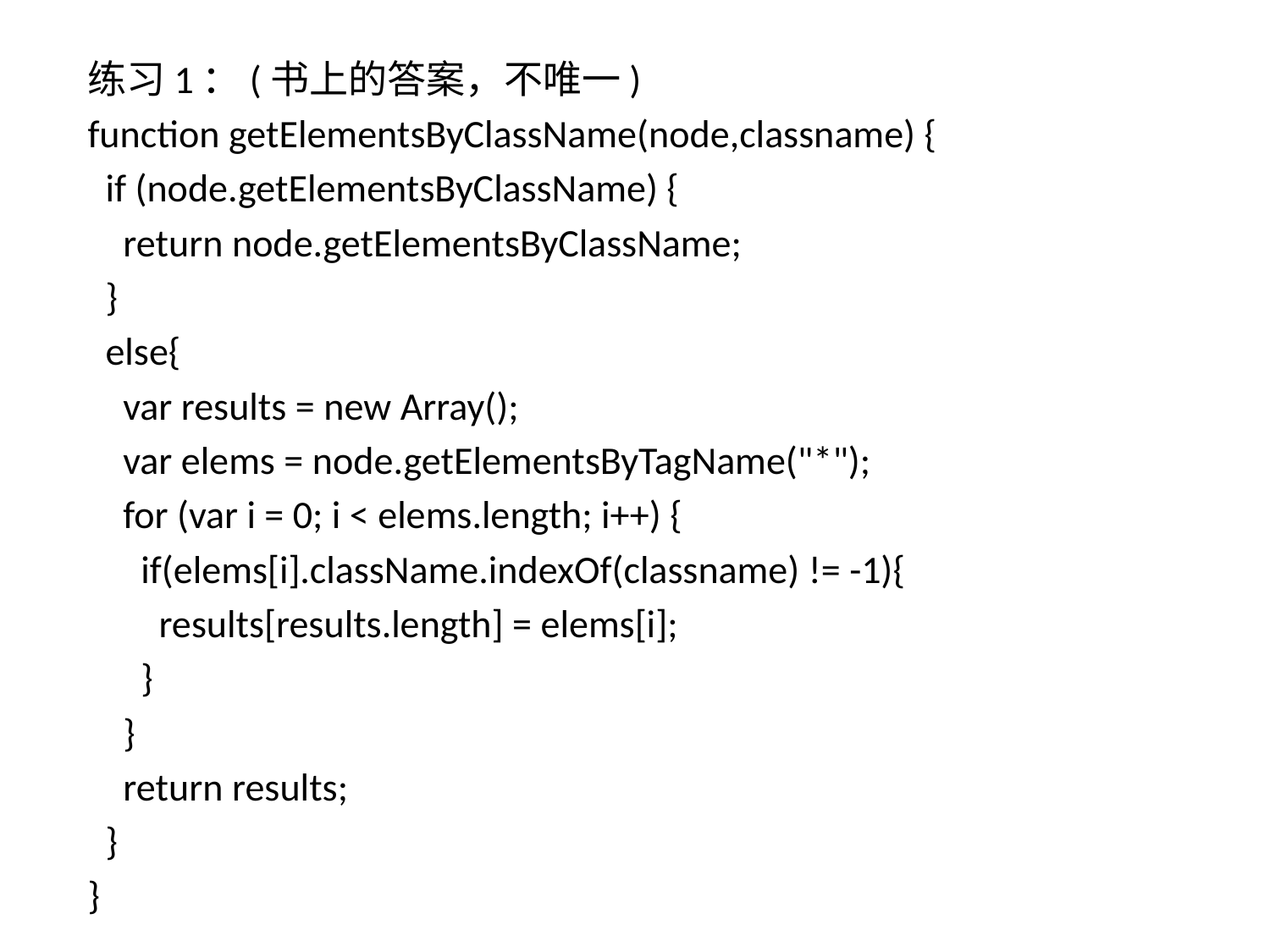

练习1：(书上的答案，不唯一)
function getElementsByClassName(node,classname) {
  if (node.getElementsByClassName) {
    return node.getElementsByClassName;
  }
  else{
    var results = new Array();
    var elems = node.getElementsByTagName("*");
    for (var i = 0; i < elems.length; i++) {
      if(elems[i].className.indexOf(classname) != -1){
        results[results.length] = elems[i];
      }
    }
    return results;
  }
}